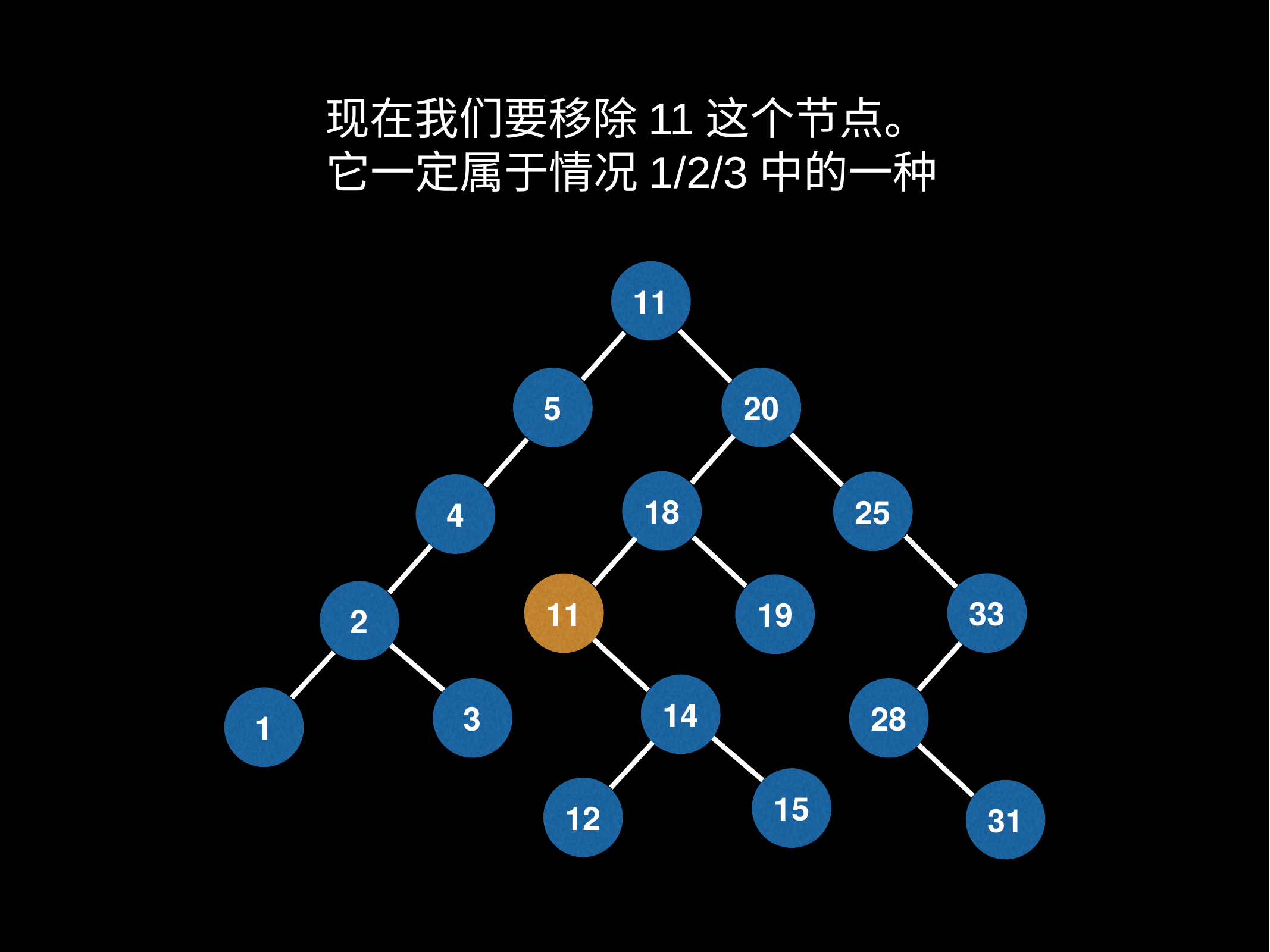

现在我们要移除11这个节点。
它一定属于情况1/2/3中的一种
11

5
20

18
25
4

33
11
19
2

14
3
28
1

15
12
31